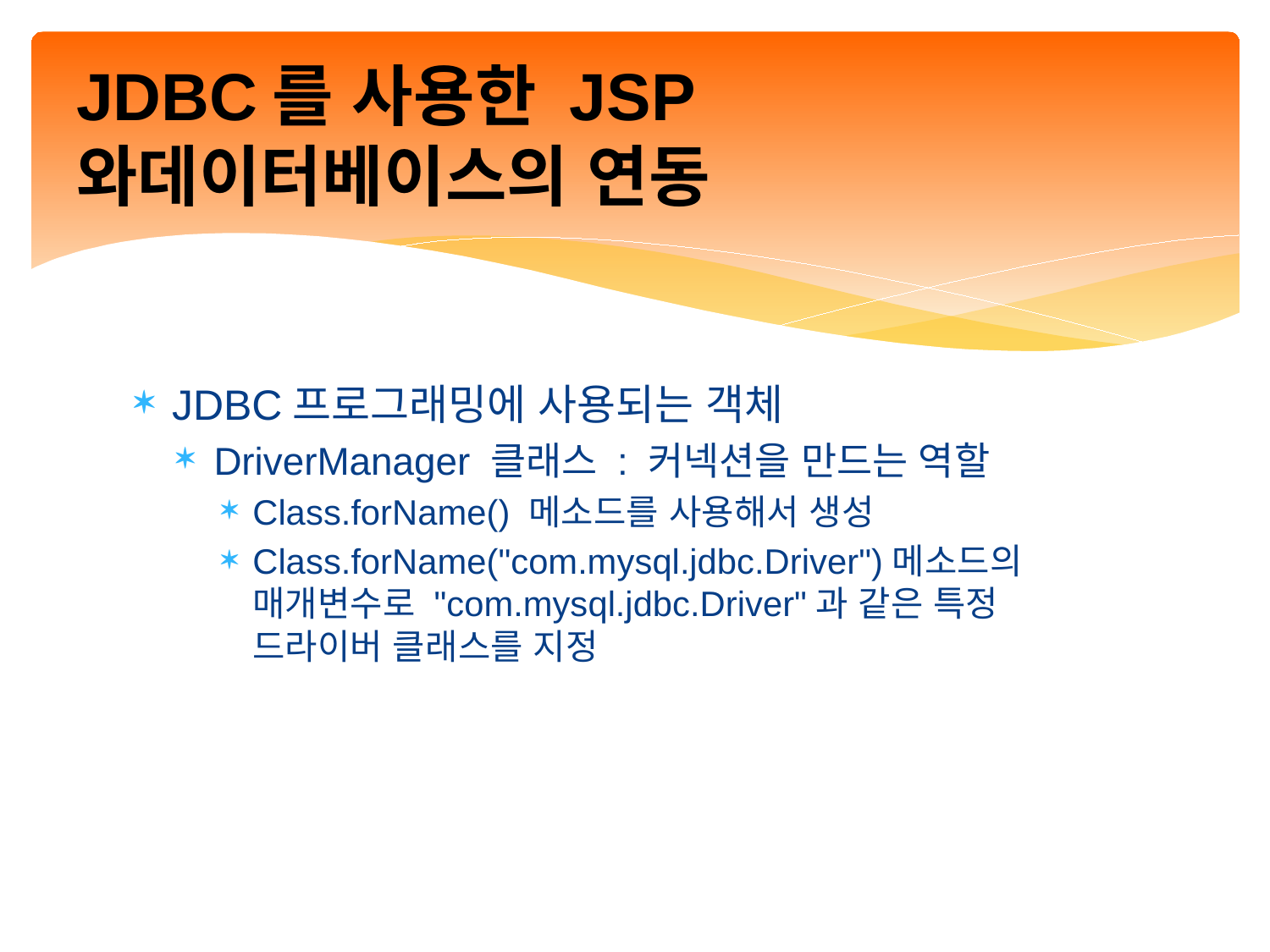

# JDBC를 사용한 JSP와데이터베이스의 연동
JDBC프로그래밍에 사용되는 객체
DriverManager 클래스 : 커넥션을 만드는 역할
Class.forName() 메소드를 사용해서 생성
Class.forName("com.mysql.jdbc.Driver")메소드의 매개변수로 "com.mysql.jdbc.Driver"과 같은 특정 드라이버 클래스를 지정